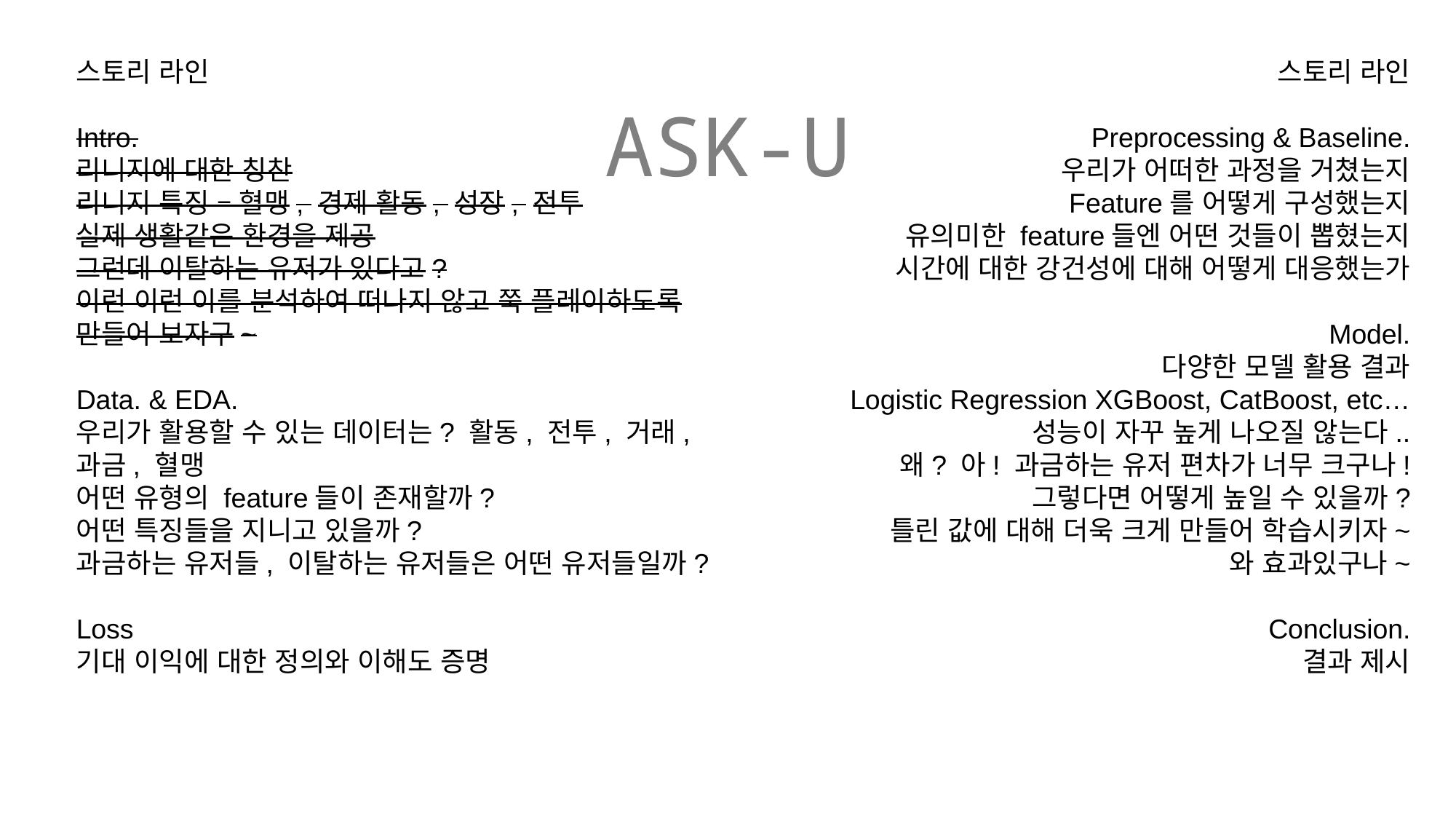

스토리 라인

Preprocessing & Baseline.
우리가 어떠한 과정을 거쳤는지
Feature를 어떻게 구성했는지
유의미한 feature들엔 어떤 것들이 뽑혔는지
시간에 대한 강건성에 대해 어떻게 대응했는가

Model.
다양한 모델 활용 결과
Logistic Regression XGBoost, CatBoost, etc…
성능이 자꾸 높게 나오질 않는다..
왜? 아! 과금하는 유저 편차가 너무 크구나!
그렇다면 어떻게 높일 수 있을까?
틀린 값에 대해 더욱 크게 만들어 학습시키자~
와 효과있구나~

Conclusion.
결과 제시
스토리 라인

Intro.
리니지에 대한 칭찬
리니지 특징 – 혈맹, 경제 활동, 성장, 전투
실제 생활같은 환경을 제공
그런데 이탈하는 유저가 있다고?
이런 이런 이를 분석하여 떠나지 않고 쭉 플레이하도록 만들어 보자구~

Data. & EDA.
우리가 활용할 수 있는 데이터는? 활동, 전투, 거래, 과금, 혈맹
어떤 유형의 feature들이 존재할까?
어떤 특징들을 지니고 있을까?
과금하는 유저들, 이탈하는 유저들은 어떤 유저들일까?

Loss
기대 이익에 대한 정의와 이해도 증명
ASK-U